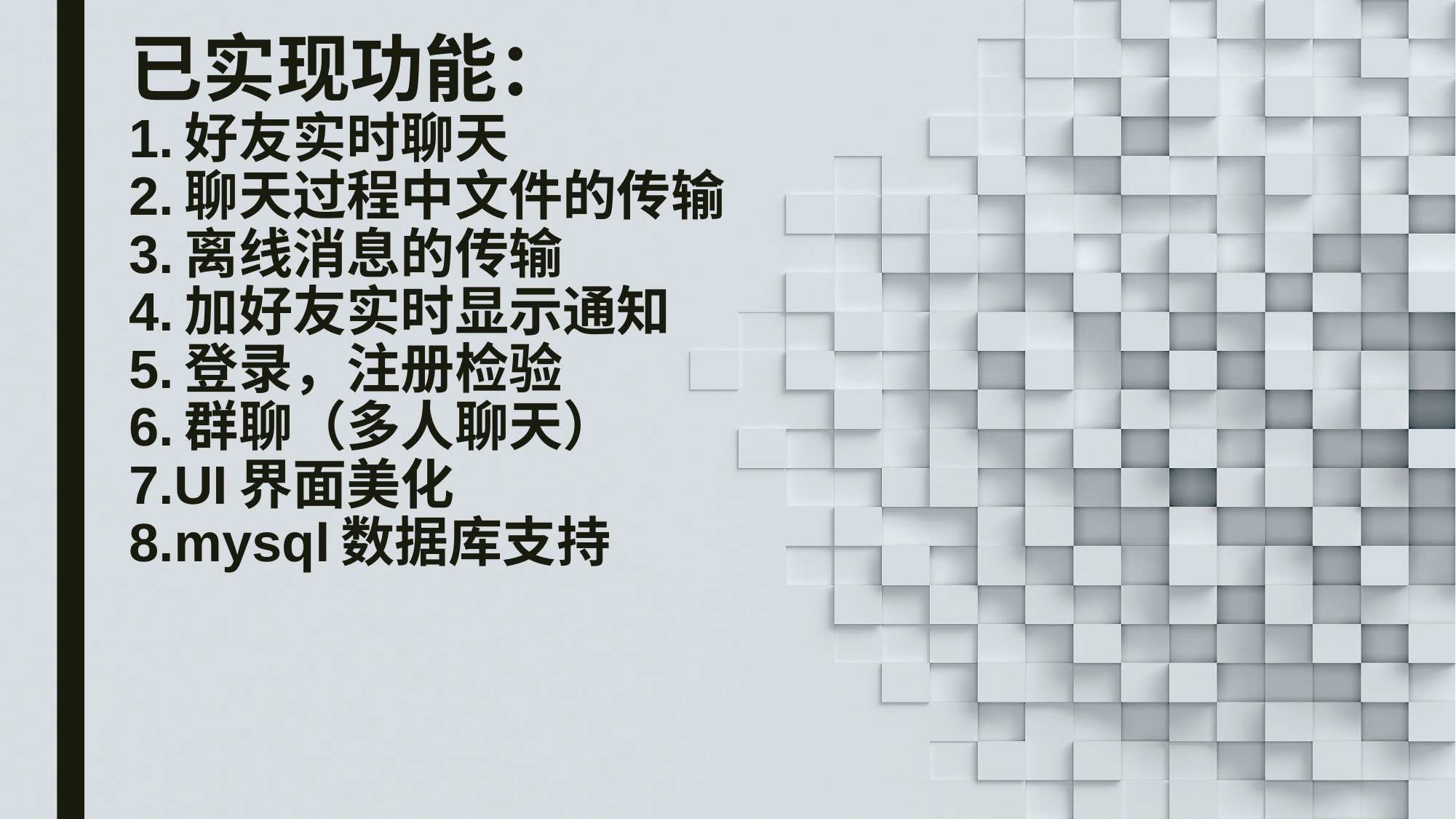

# 已实现功能： 1.好友实时聊天 2.聊天过程中文件的传输 3.离线消息的传输 4.加好友实时显示通知 5.登录，注册检验 6.群聊（多人聊天） 7.UI界面美化 8.mysql数据库支持